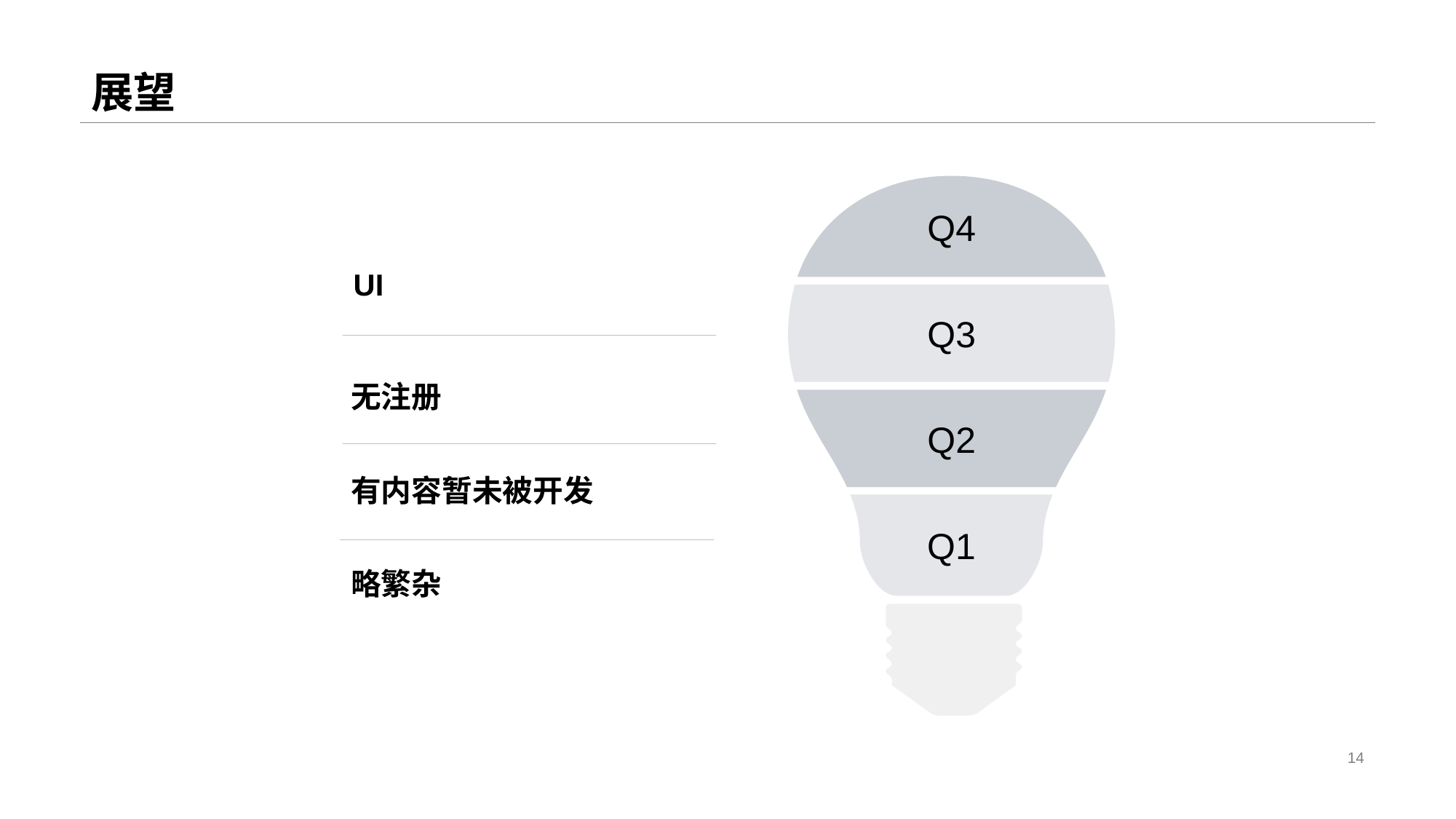

# 展望
Q4
UI
Q3
无注册
Q2
有内容暂未被开发
Q1
略繁杂

14